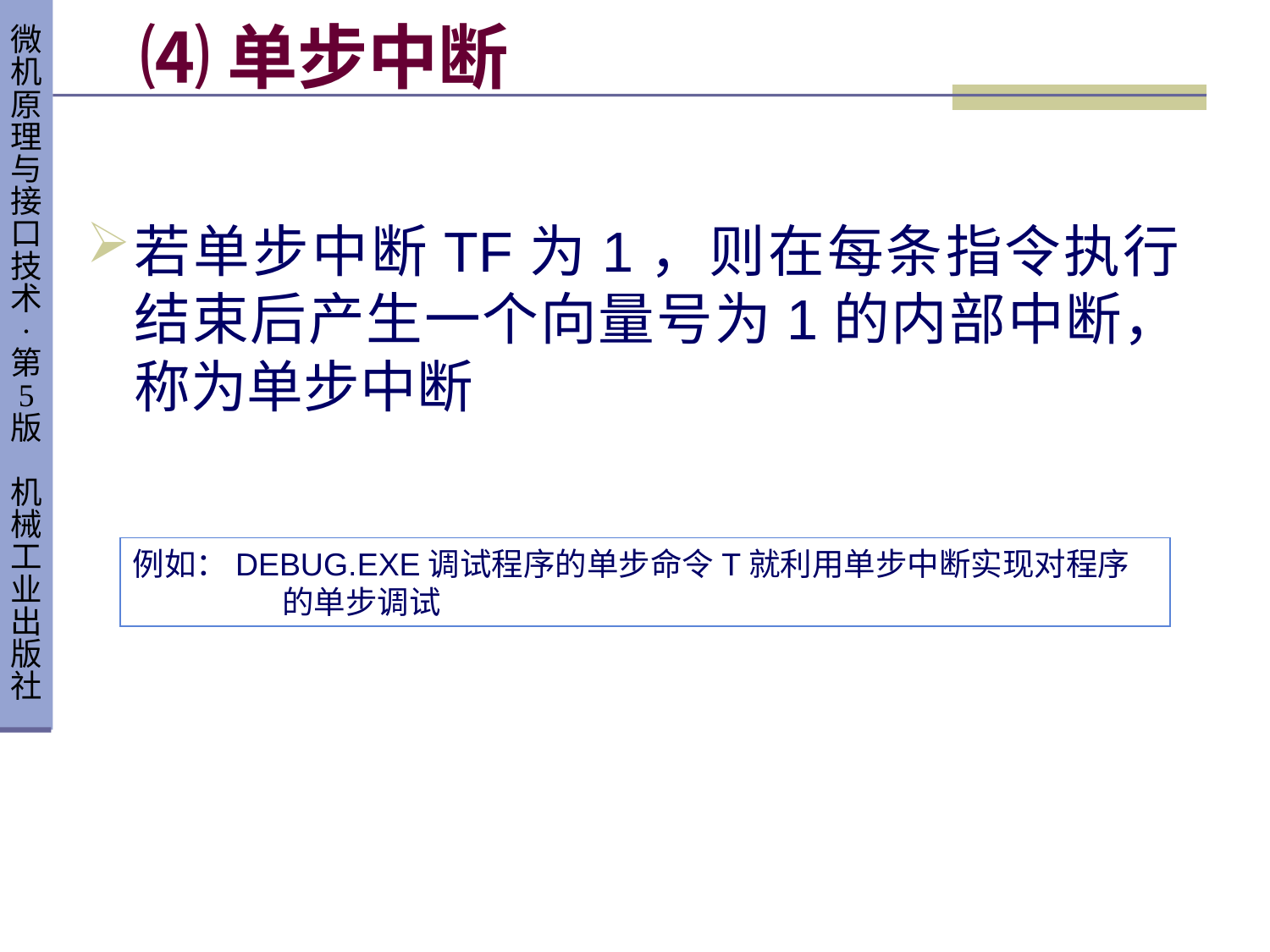

# ⑷单步中断
若单步中断TF为1，则在每条指令执行结束后产生一个向量号为1的内部中断，称为单步中断
例如：DEBUG.EXE调试程序的单步命令T就利用单步中断实现对程序的单步调试